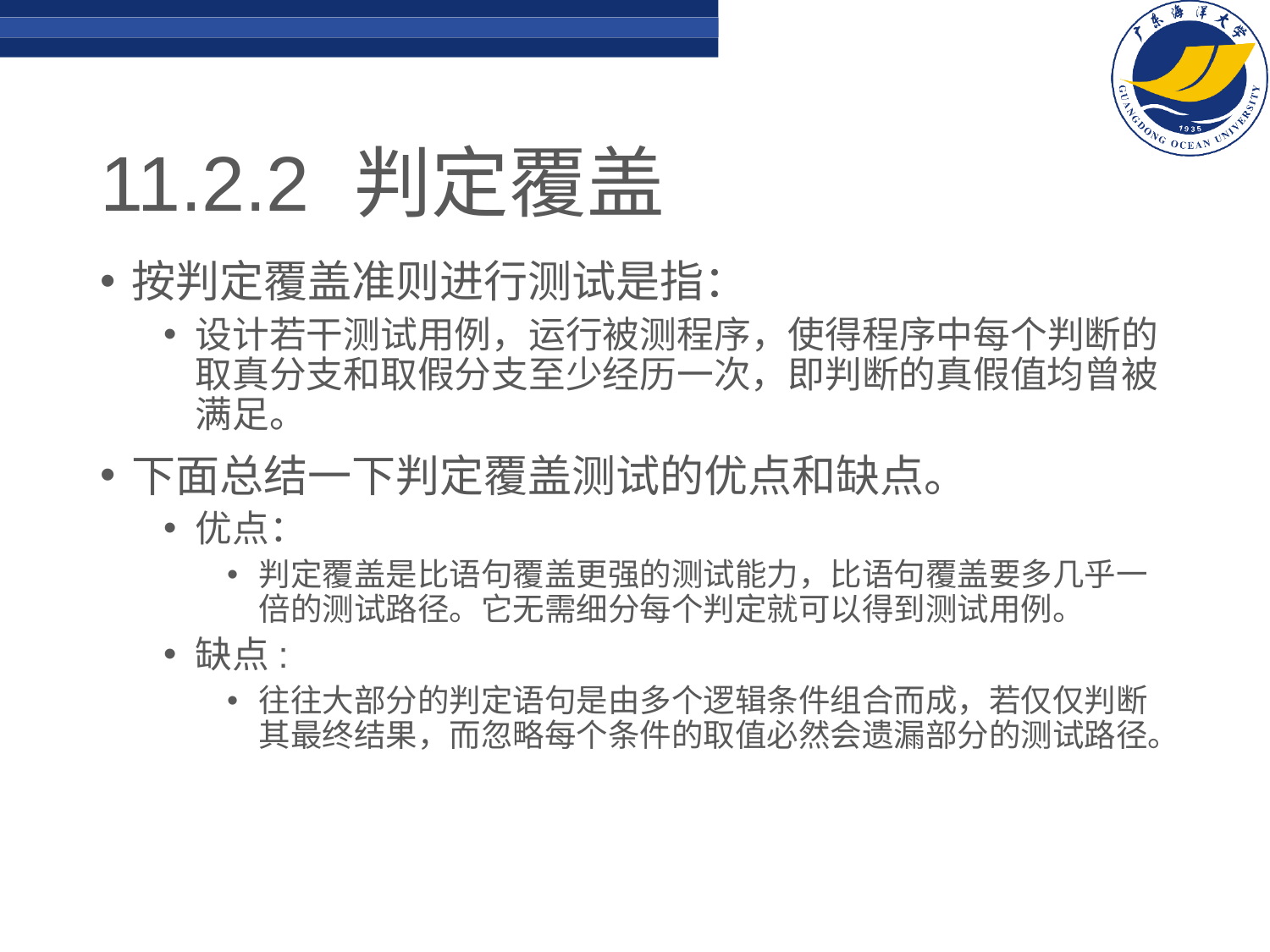

# 11.2.2	判定覆盖
按判定覆盖准则进行测试是指：
设计若干测试用例，运行被测程序，使得程序中每个判断的取真分支和取假分支至少经历一次，即判断的真假值均曾被满足。
下面总结一下判定覆盖测试的优点和缺点。
优点：
判定覆盖是比语句覆盖更强的测试能力，比语句覆盖要多几乎一倍的测试路径。它无需细分每个判定就可以得到测试用例。
缺点:
往往大部分的判定语句是由多个逻辑条件组合而成，若仅仅判断其最终结果，而忽略每个条件的取值必然会遗漏部分的测试路径。
13